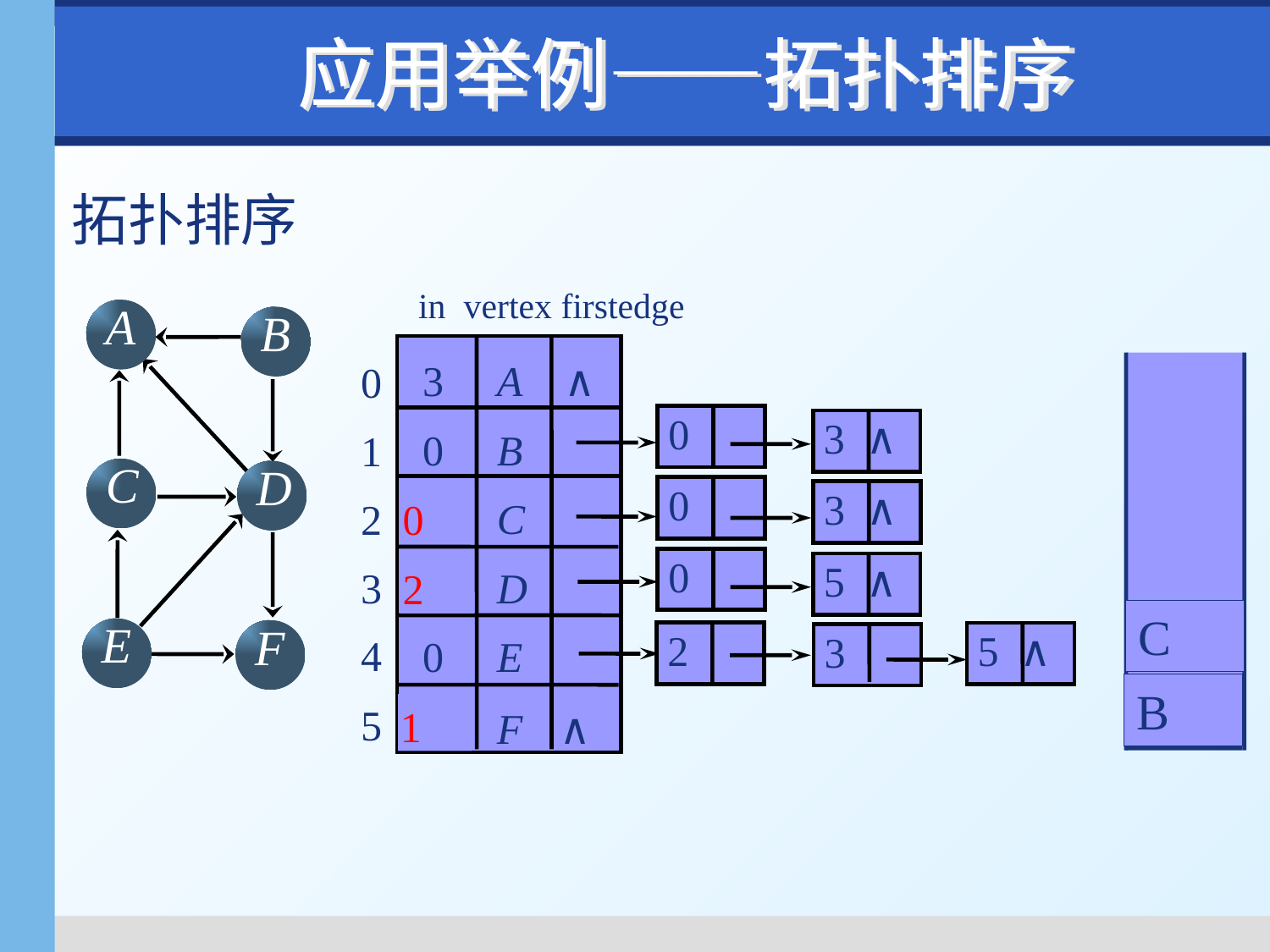

应用举例——拓扑排序
拓扑排序
 in  vertex firstedge
A

B

 3     A    ∧
 0     B
 1     C
 3     D
 0     E
 2     F      ∧

0
1
2
3
4
5

 0

 3  ∧

C

D

 0
 3  ∧

0

E

 0

 5  ∧
2

E
C
F

 2

 5  ∧
 3

B
1